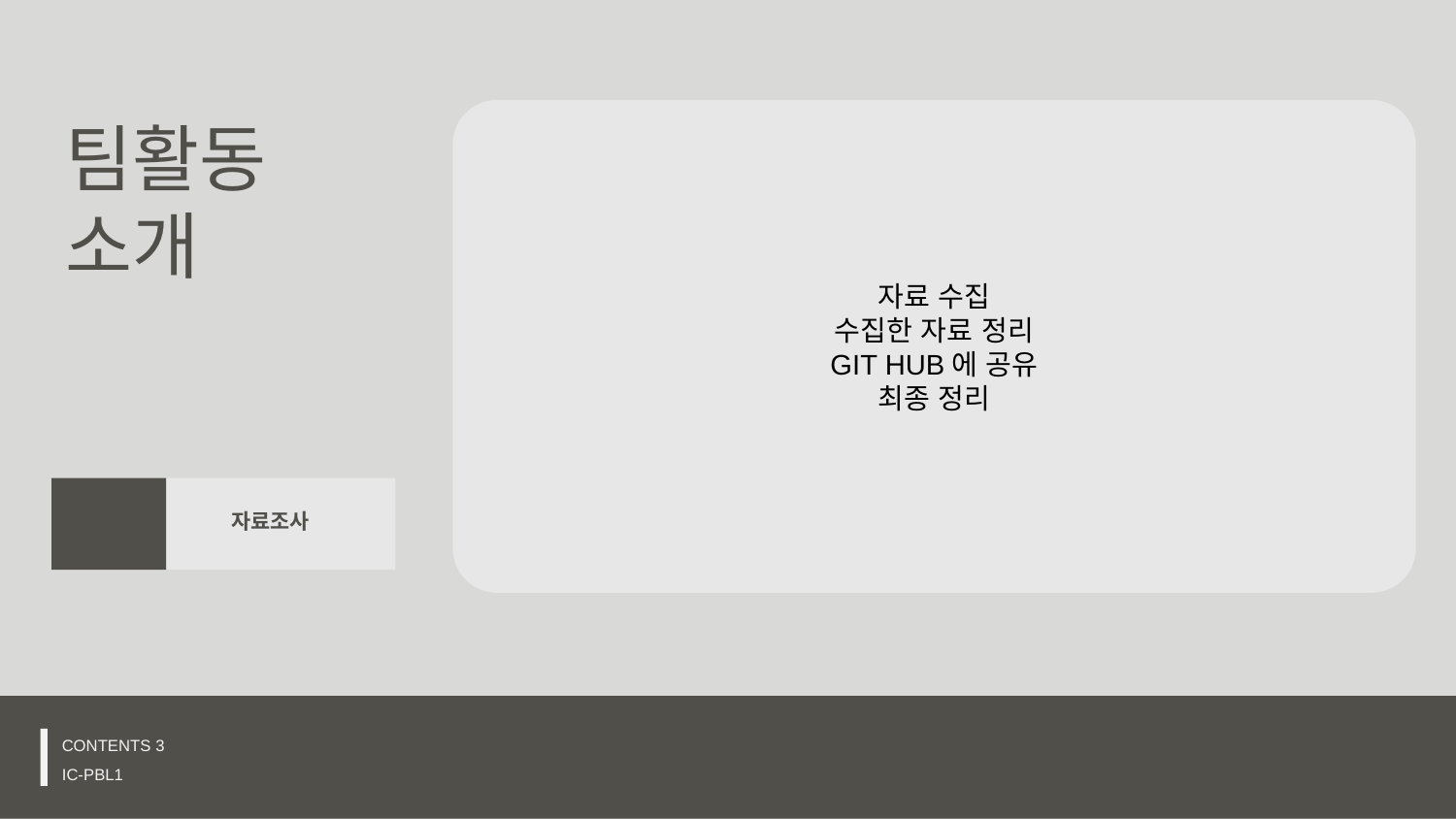

자료 수집
수집한 자료 정리
GIT HUB에 공유
최종 정리
팀활동
소개

         자료조사

2
CONTENTS 3
IC-PBL1